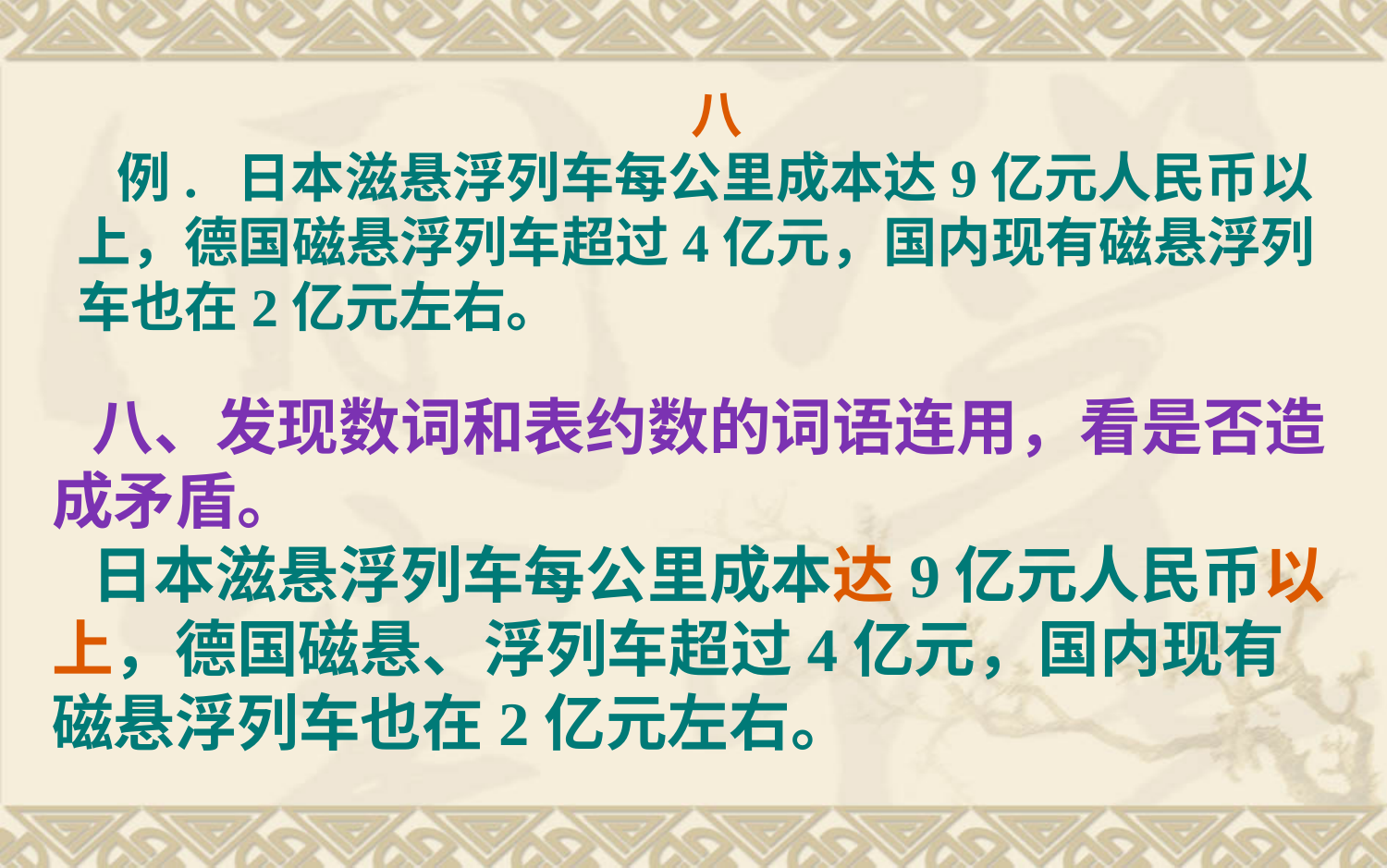

八
例.  日本滋悬浮列车每公里成本达9亿元人民币以上，德国磁悬浮列车超过4亿元，国内现有磁悬浮列车也在2亿元左右。

八、发现数词和表约数的词语连用，看是否造成矛盾。
日本滋悬浮列车每公里成本达9亿元人民币以上，德国磁悬、浮列车超过4亿元，国内现有磁悬浮列车也在2亿元左右。